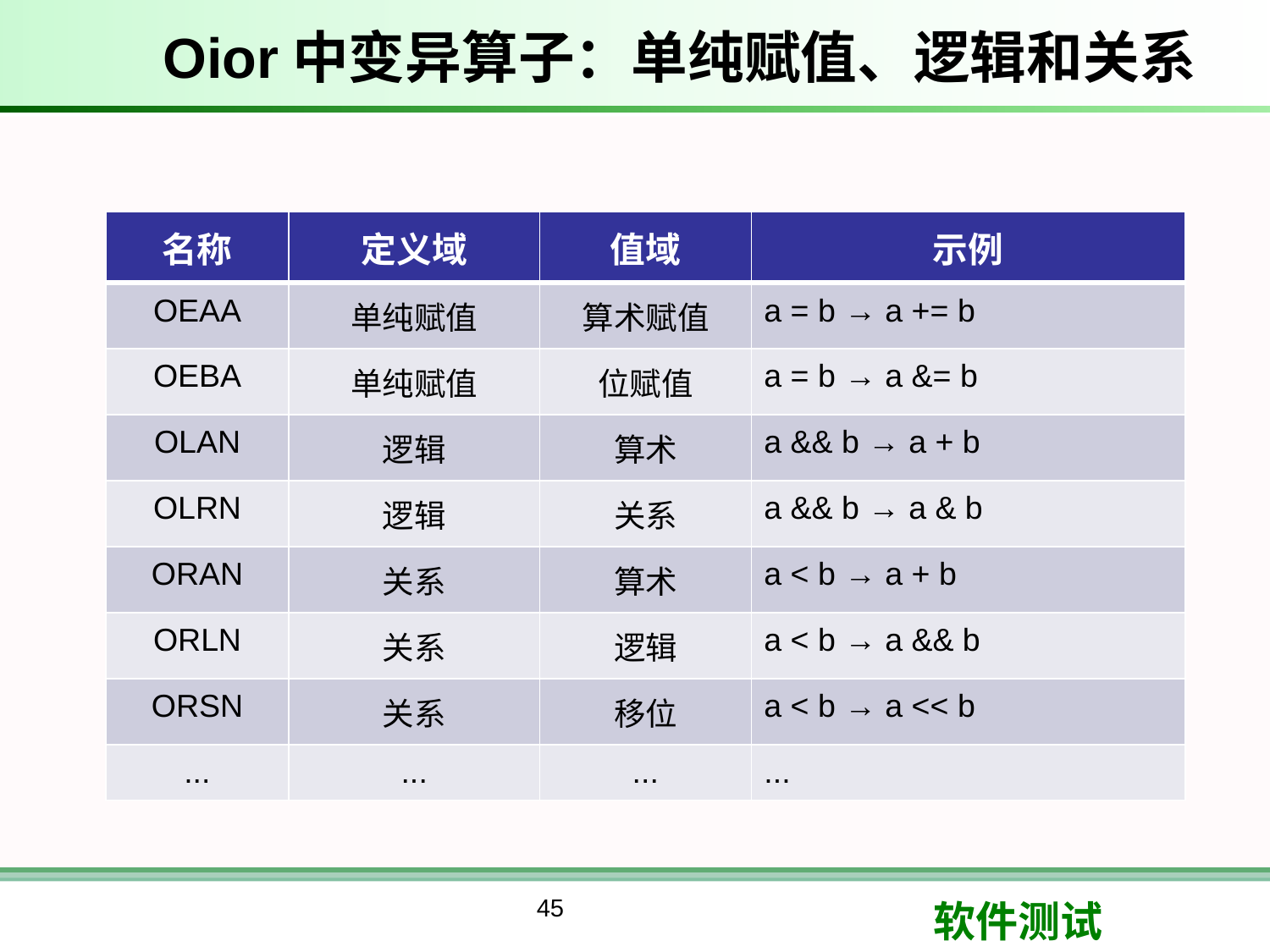

# Oior中变异算子：单纯赋值、逻辑和关系
| 名称 | 定义域 | 值域 | 示例 |
| --- | --- | --- | --- |
| OEAA | 单纯赋值 | 算术赋值 | a = b → a += b |
| OEBA | 单纯赋值 | 位赋值 | a = b → a &= b |
| OLAN | 逻辑 | 算术 | a && b → a + b |
| OLRN | 逻辑 | 关系 | a && b → a & b |
| ORAN | 关系 | 算术 | a < b → a + b |
| ORLN | 关系 | 逻辑 | a < b → a && b |
| ORSN | 关系 | 移位 | a < b → a << b |
| ... | ... | ... | ... |
45